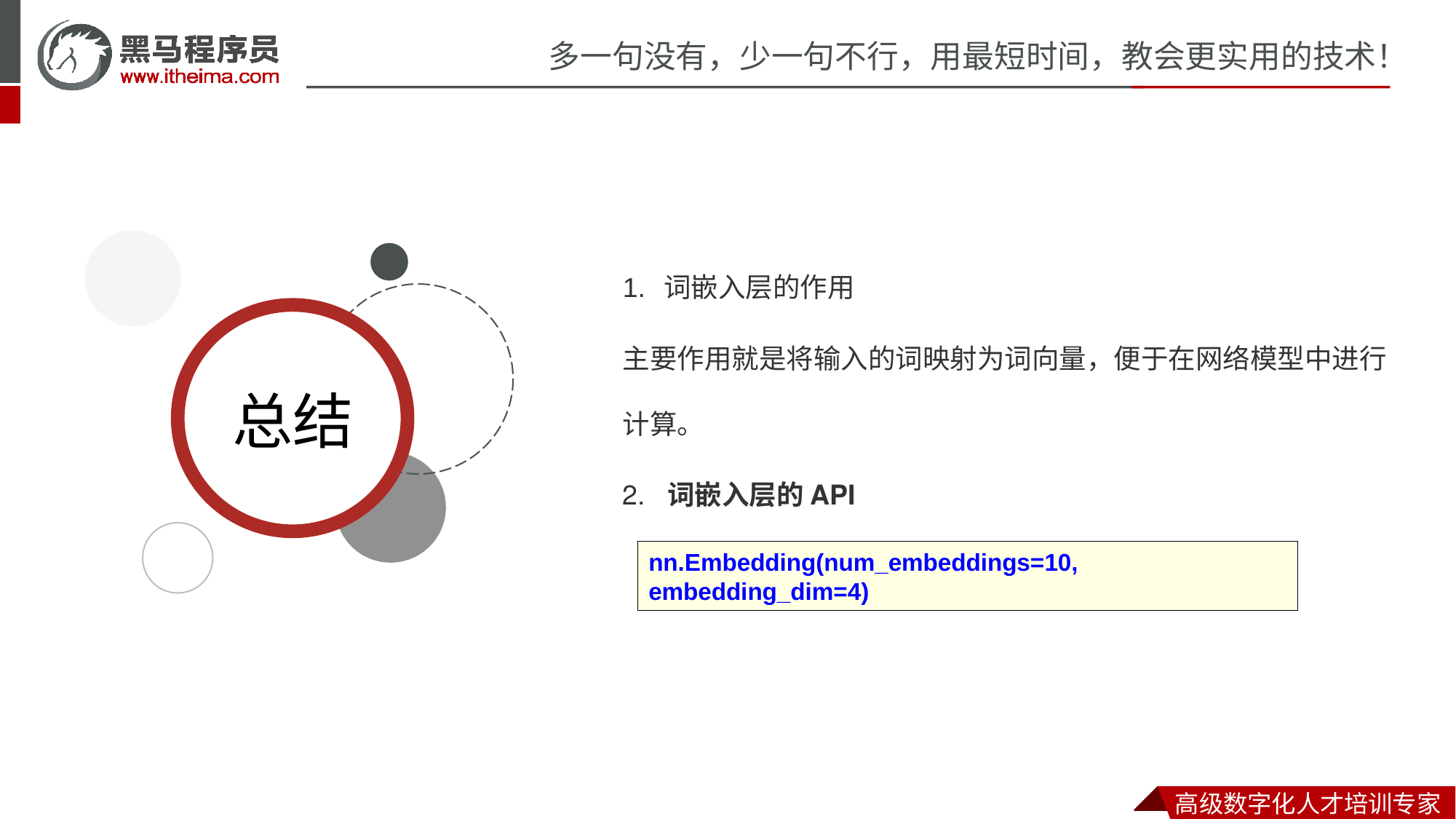

词嵌入层的作用
主要作用就是将输入的词映射为词向量，便于在网络模型中进行计算。
2.  词嵌入层的API

nn.Embedding(num_embeddings=10, embedding_dim=4)